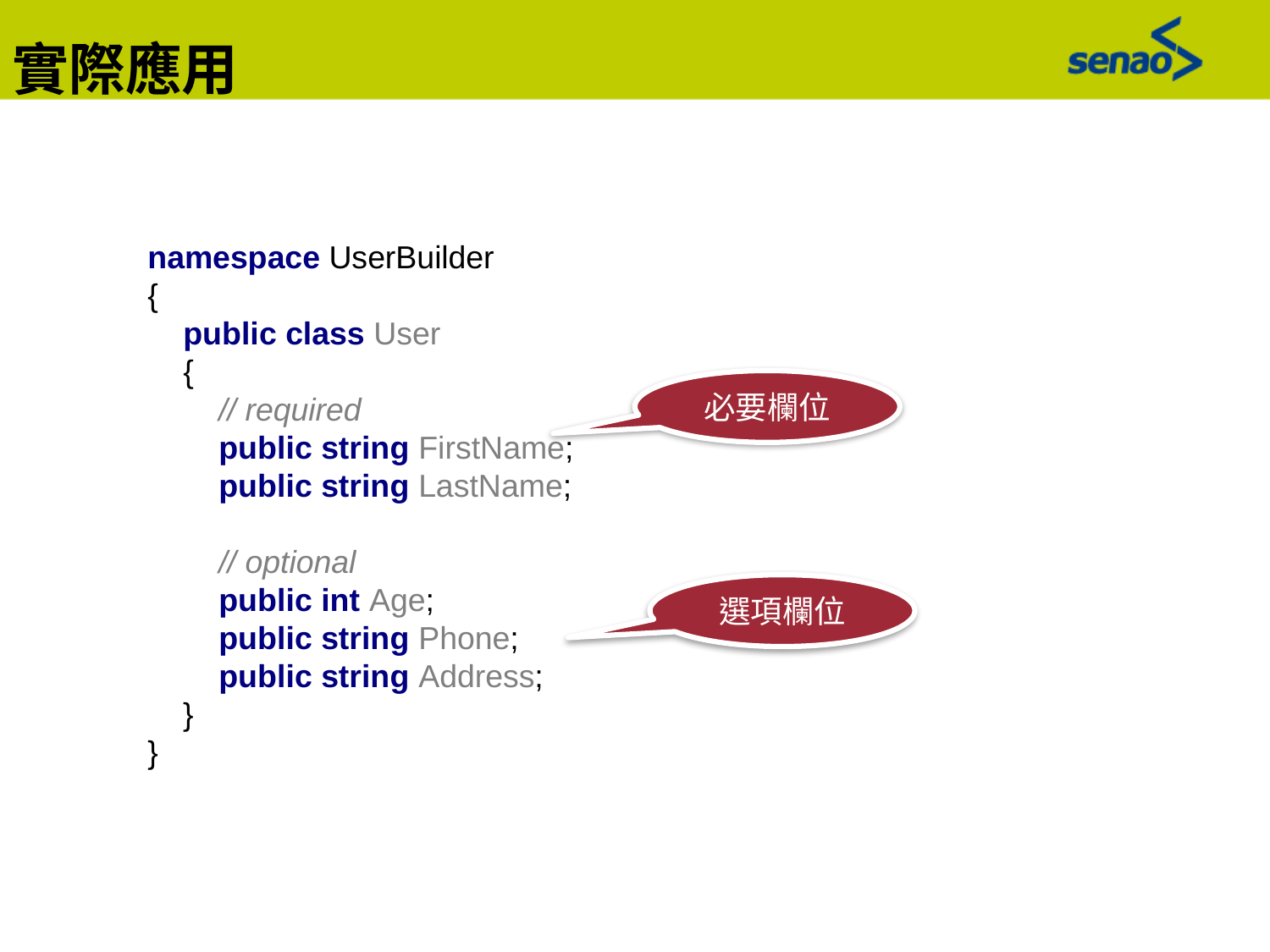

實際應用
namespace UserBuilder
{
    public class User
    {
        // required
        public string FirstName;
        public string LastName;
        // optional
        public int Age;
        public string Phone;
        public string Address;
    }
}
必要欄位
選項欄位